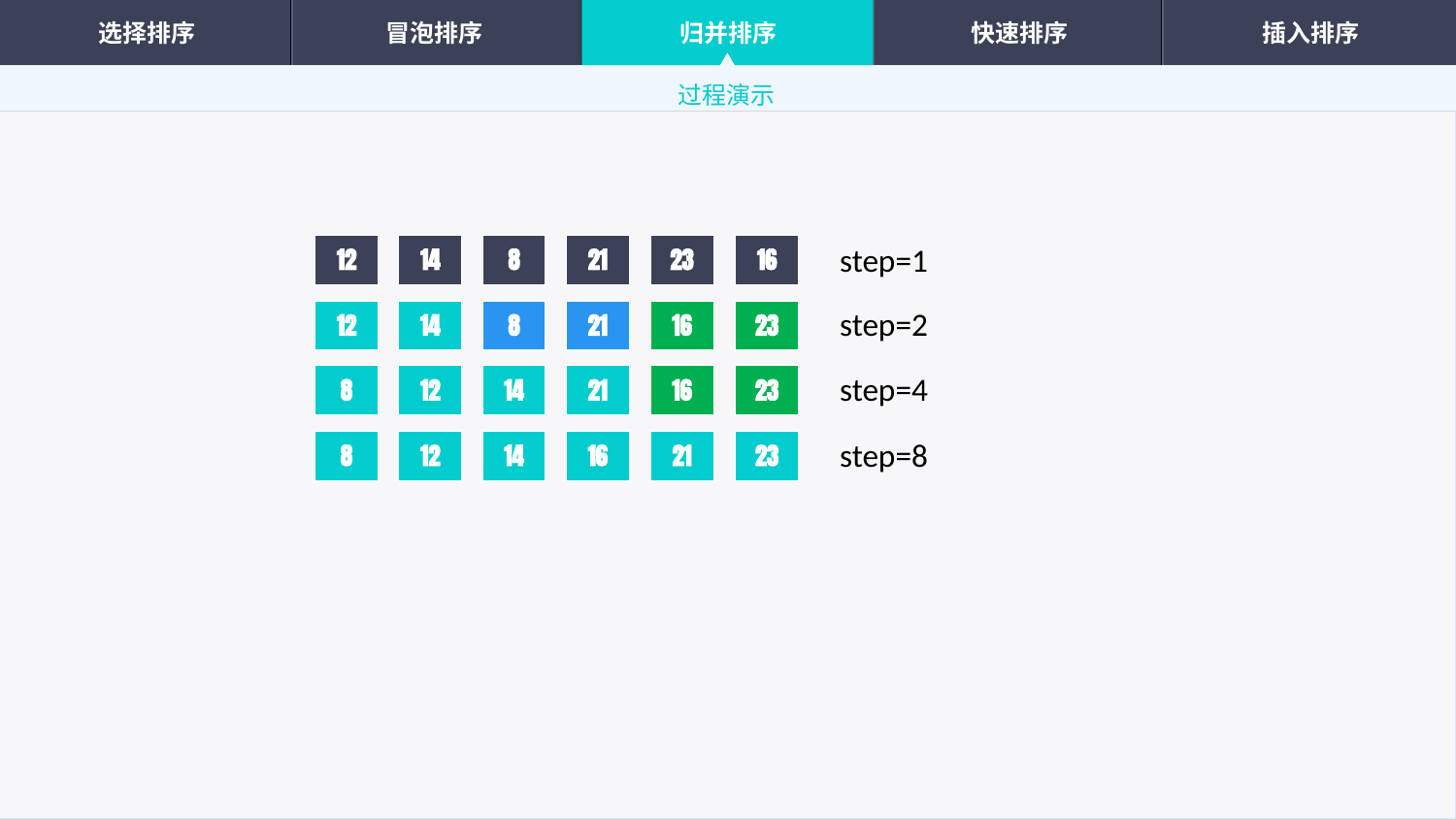

选择排序
冒泡排序
归并排序
快速排序
插入排序
过程演示
step=1
12
14
8
21
23
16
step=2
12
14
8
21
16
23
step=4
8
12
14
21
16
23
step=8
8
12
14
16
21
23